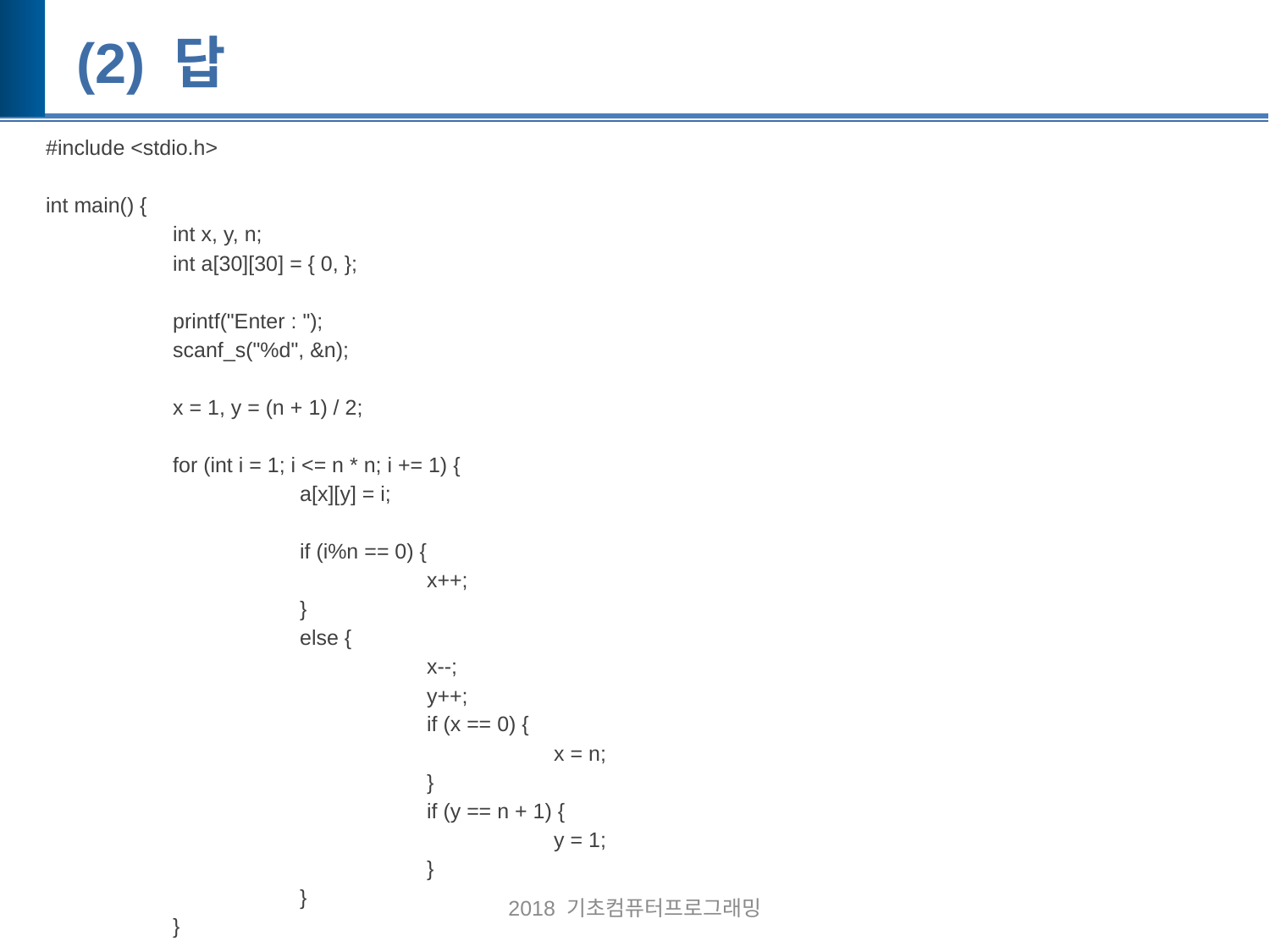

# (2) 답
#include <stdio.h>

int main() {
	int x, y, n;
	int a[30][30] = { 0, };

	printf("Enter : ");
	scanf_s("%d", &n);

	x = 1, y = (n + 1) / 2;

	for (int i = 1; i <= n * n; i += 1) {
		a[x][y] = i;

		if (i%n == 0) {
			x++;
		}
		else {
			x--;
			y++;
			if (x == 0) {
				x = n;
			}
			if (y == n + 1) {
				y = 1;
			}
		}
	}
2018 기초컴퓨터프로그래밍